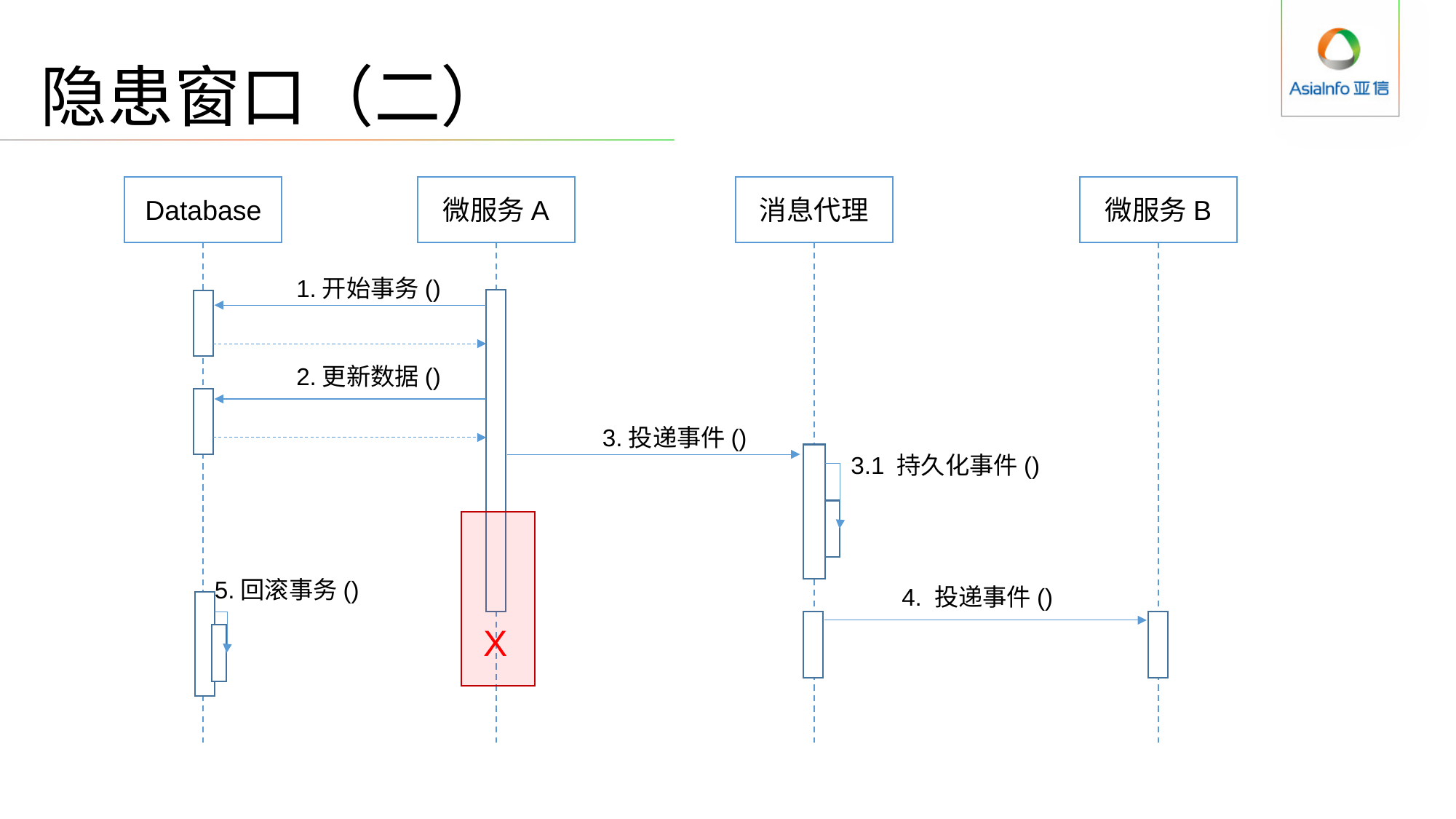

# 隐患窗口（二）
微服务A
消息代理
微服务B
Database
1.开始事务()

2.更新数据()

3.投递事件()

3.1 持久化事件()

5.回滚事务()
4. 投递事件()

X